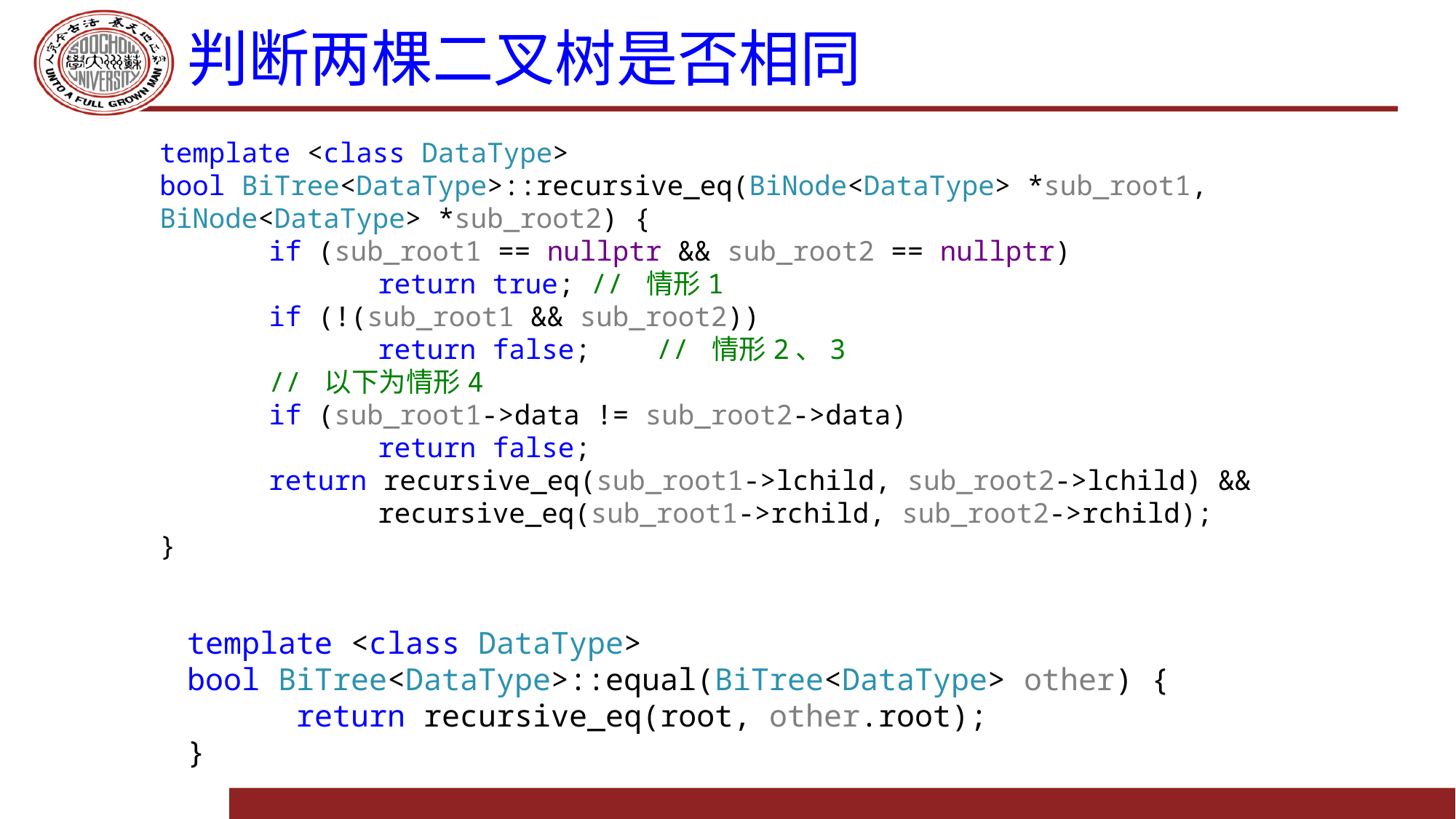

# 判断两棵二叉树是否相同
template <class DataType>
bool BiTree<DataType>::recursive_eq(BiNode<DataType> *sub_root1, BiNode<DataType> *sub_root2) {
	if (sub_root1 == nullptr && sub_root2 == nullptr)
		return true; // 情形1
	if (!(sub_root1 && sub_root2))
		return false;    // 情形2、3
	// 以下为情形4
	if (sub_root1->data != sub_root2->data)
		return false;
	return recursive_eq(sub_root1->lchild, sub_root2->lchild) &&
		recursive_eq(sub_root1->rchild, sub_root2->rchild);
}
template <class DataType>
bool BiTree<DataType>::equal(BiTree<DataType> other) {
	return recursive_eq(root, other.root);
}